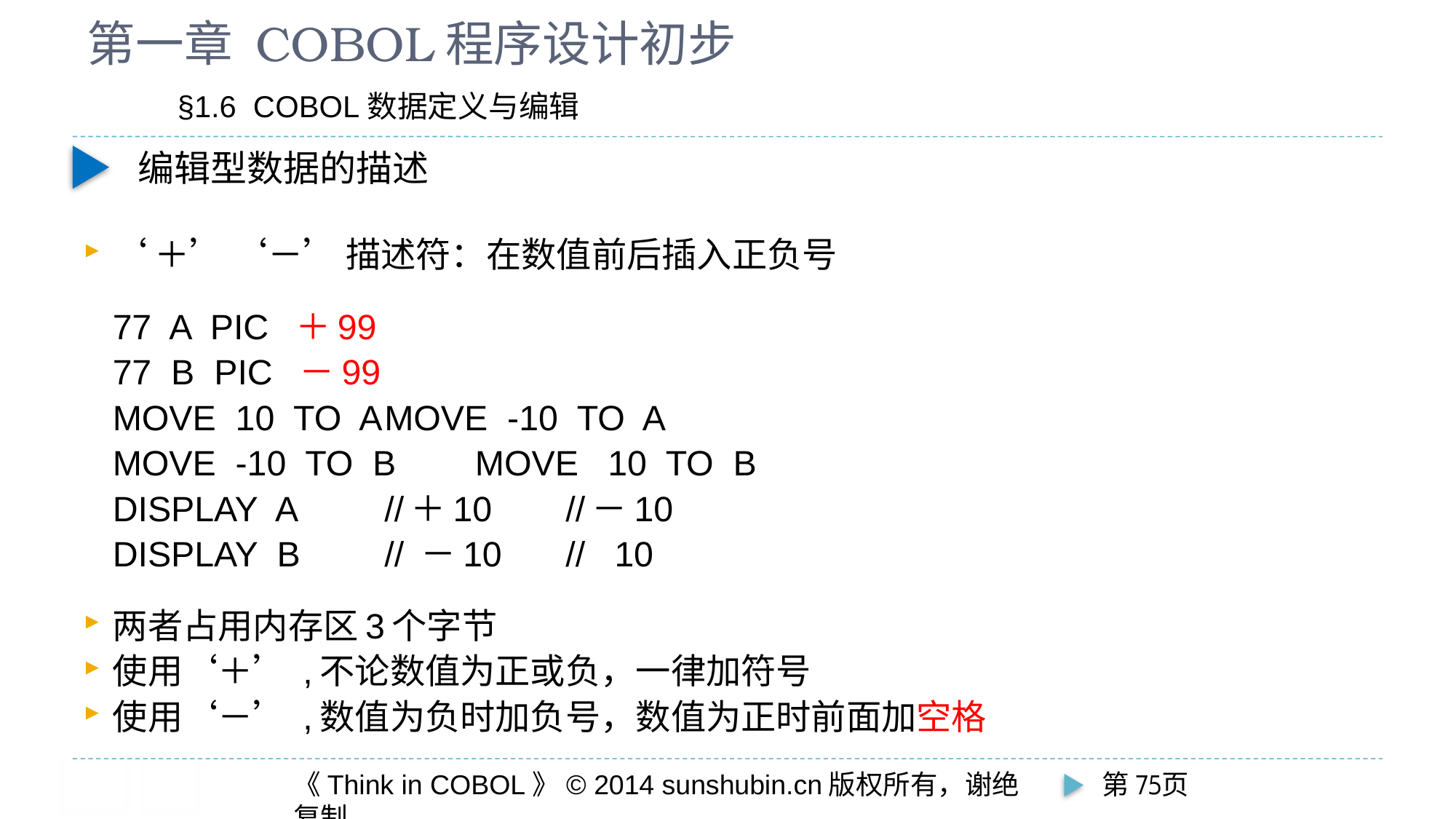

# 第一章 COBOL程序设计初步
 §1.6  COBOL数据定义与编辑
编辑型数据的描述

‘＋’ ‘－’ 描述符：在数值前后插入正负号

	77  A  PIC  ＋99
	77  B  PIC  －99
	MOVE  10  TO  A			MOVE  -10  TO  A
	MOVE  -10  TO  B		MOVE   10  TO  B
	DISPLAY  A	//＋10			//－10
	DISPLAY  B	// －10			//   10

两者占用内存区3个字节
使用‘＋’ ,不论数值为正或负，一律加符号
使用‘－’ ,数值为负时加负号，数值为正时前面加空格